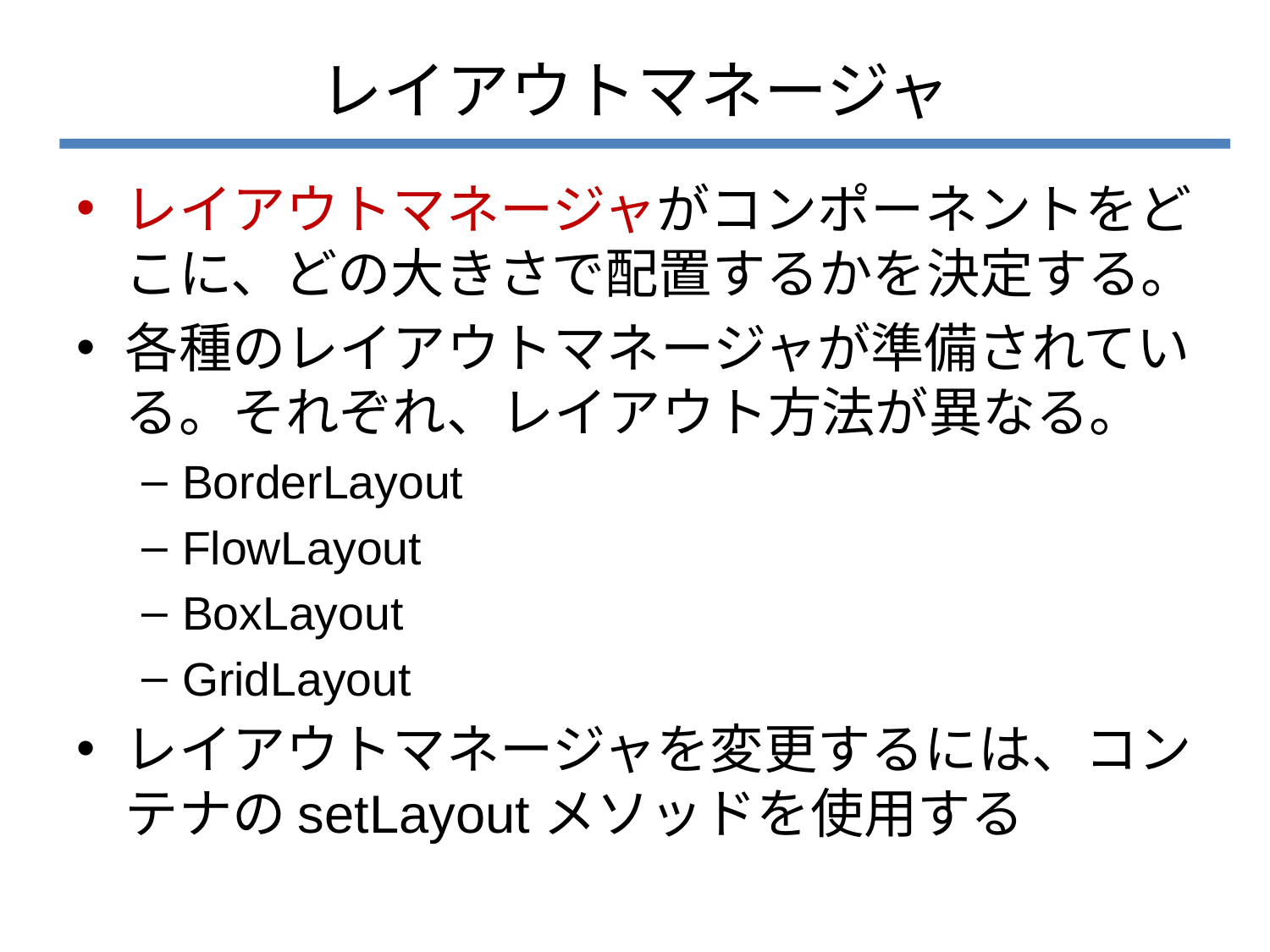

# レイアウトマネージャ
レイアウトマネージャがコンポーネントをどこに、どの大きさで配置するかを決定する。
各種のレイアウトマネージャが準備されている。それぞれ、レイアウト方法が異なる。
BorderLayout
FlowLayout
BoxLayout
GridLayout
レイアウトマネージャを変更するには、コンテナのsetLayoutメソッドを使用する